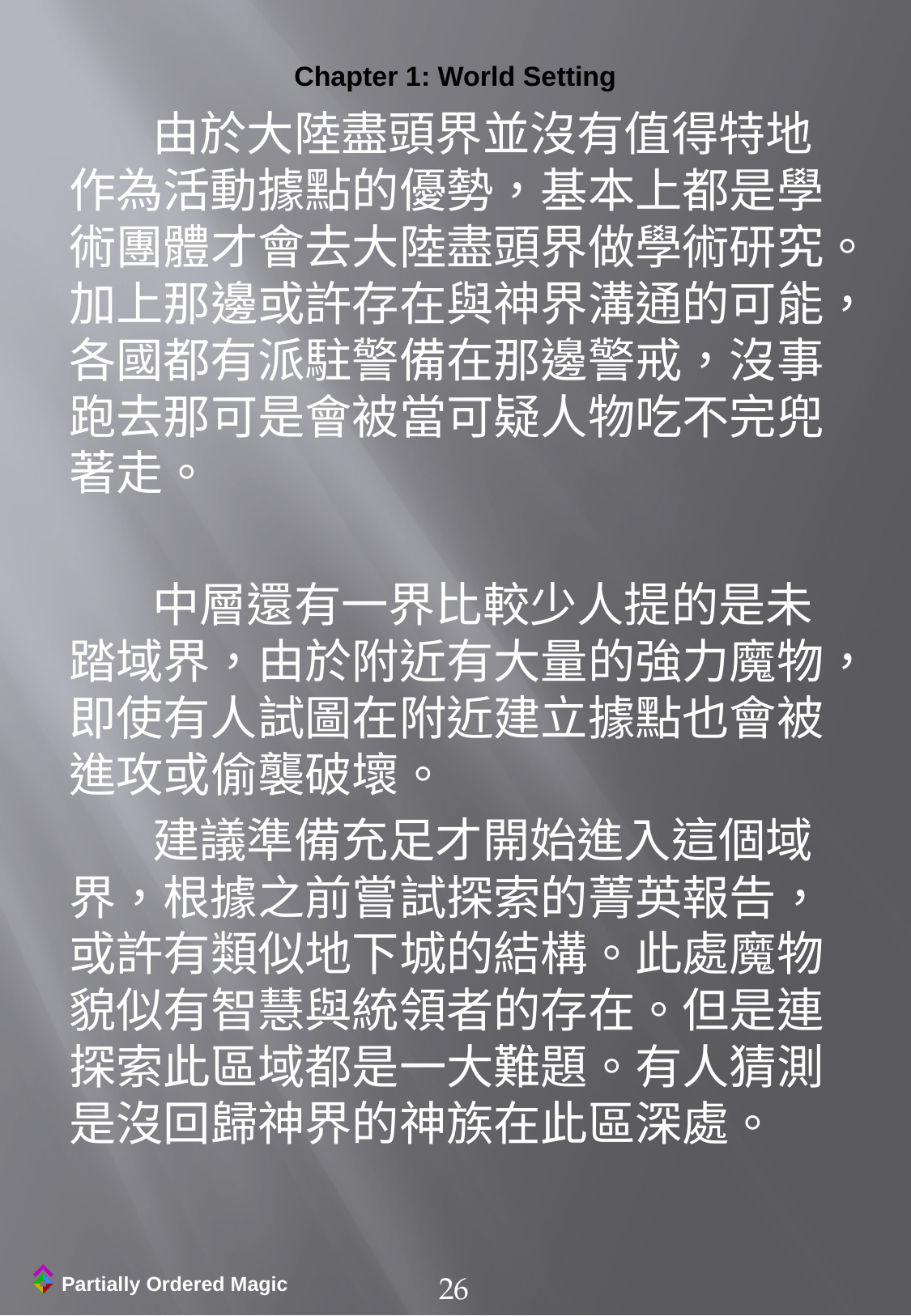

# Chapter 1: World Setting
由於大陸盡頭界並沒有值得特地作為活動據點的優勢，基本上都是學術團體才會去大陸盡頭界做學術研究。加上那邊或許存在與神界溝通的可能，各國都有派駐警備在那邊警戒，沒事跑去那可是會被當可疑人物吃不完兜著走。

中層還有一界比較少人提的是未踏域界，由於附近有大量的強力魔物，即使有人試圖在附近建立據點也會被進攻或偷襲破壞。
建議準備充足才開始進入這個域界，根據之前嘗試探索的菁英報告，或許有類似地下城的結構。此處魔物貌似有智慧與統領者的存在。但是連探索此區域都是一大難題。有人猜測是沒回歸神界的神族在此區深處。